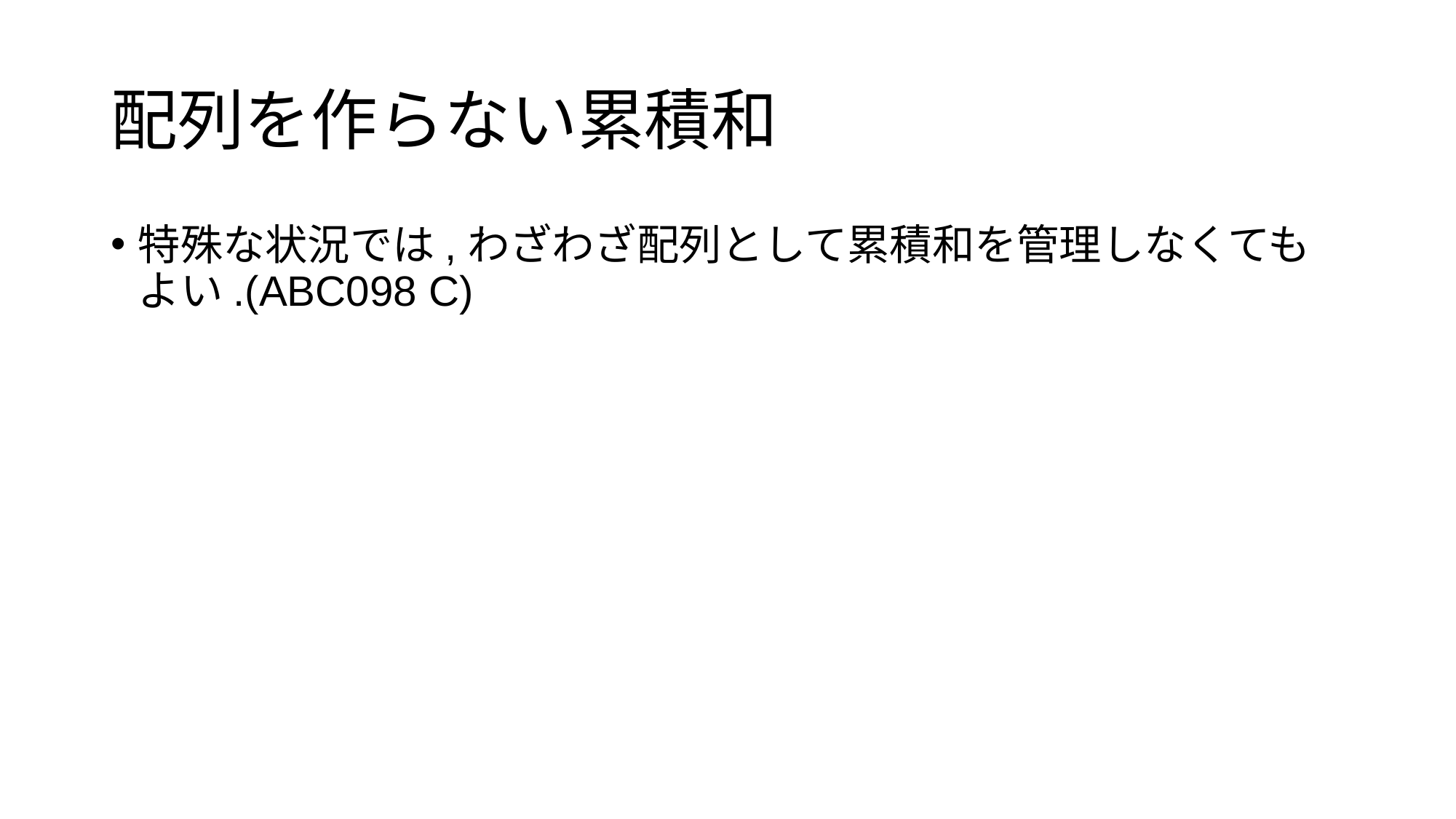

# 配列を作らない累積和
特殊な状況では,わざわざ配列として累積和を管理しなくてもよい.(ABC098 C)